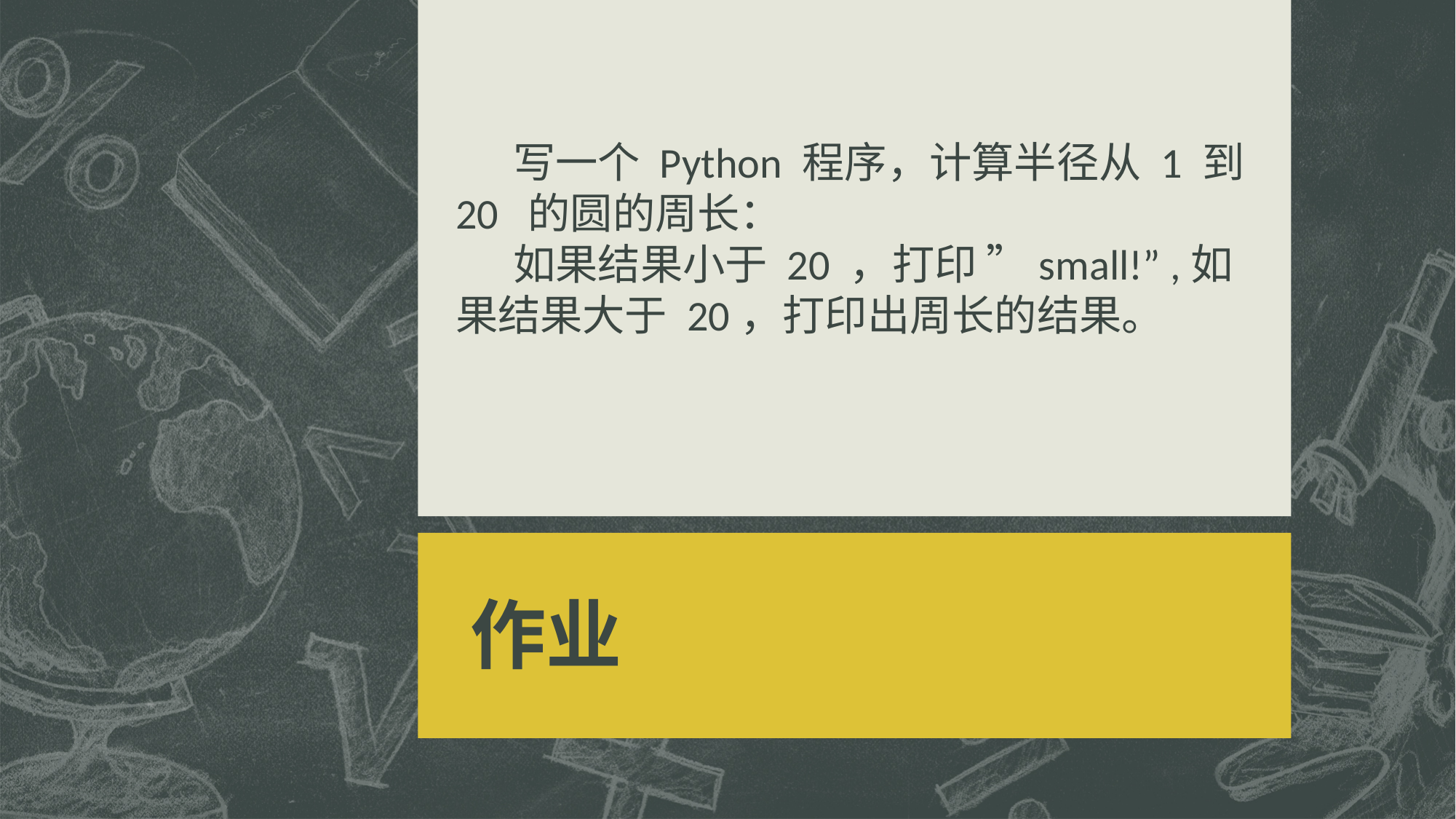

写一个 Python 程序，计算半径从 1 到 20  的圆的周长：
     如果结果小于 20 ，打印 ”small!” ,如果结果大于 20，打印出周长的结果。
作业